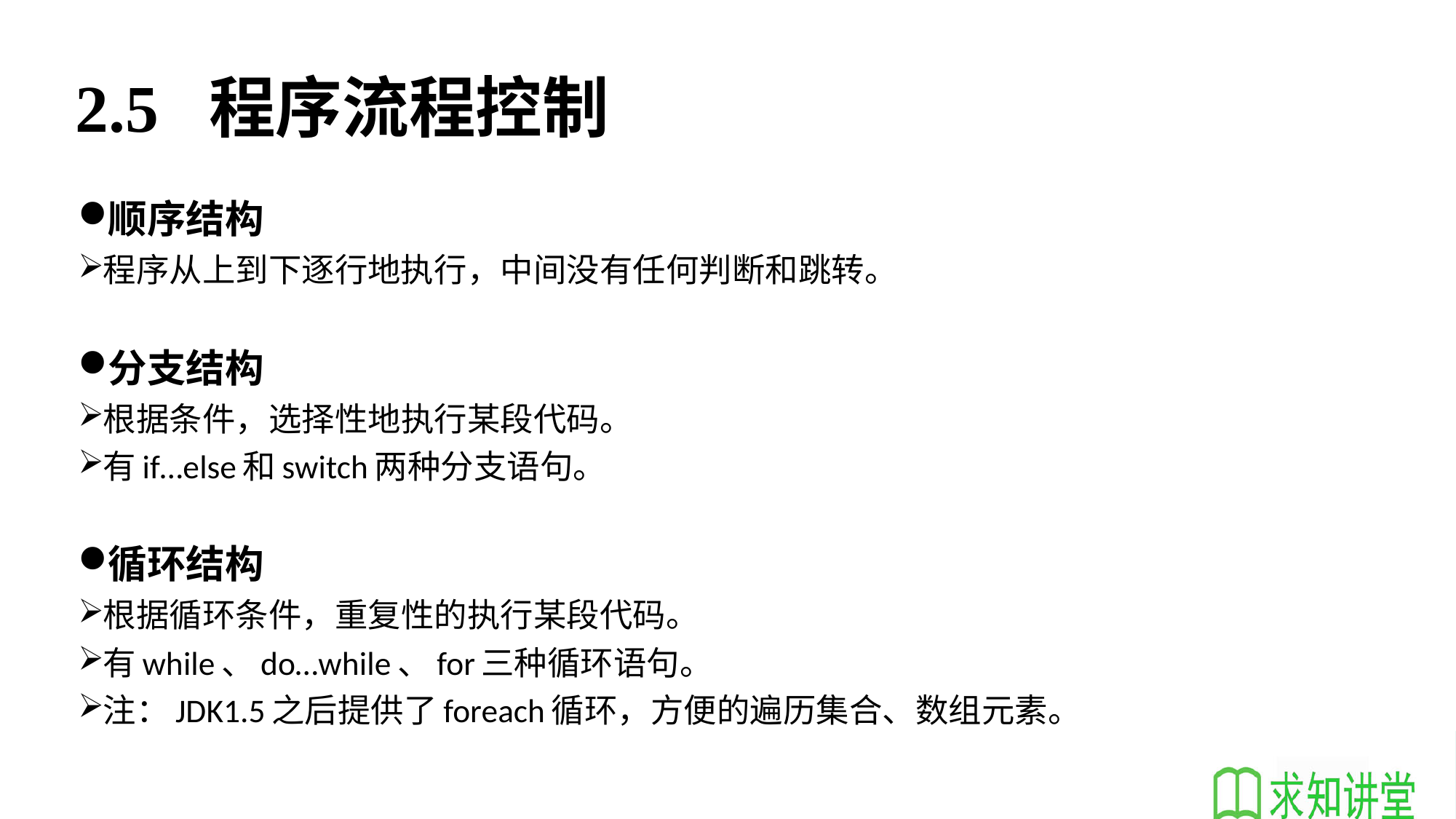

# 2.5  程序流程控制
顺序结构
程序从上到下逐行地执行，中间没有任何判断和跳转。

分支结构
根据条件，选择性地执行某段代码。
有if…else和switch两种分支语句。

循环结构
根据循环条件，重复性的执行某段代码。
有while、do…while、for三种循环语句。
注：JDK1.5之后提供了foreach循环，方便的遍历集合、数组元素。